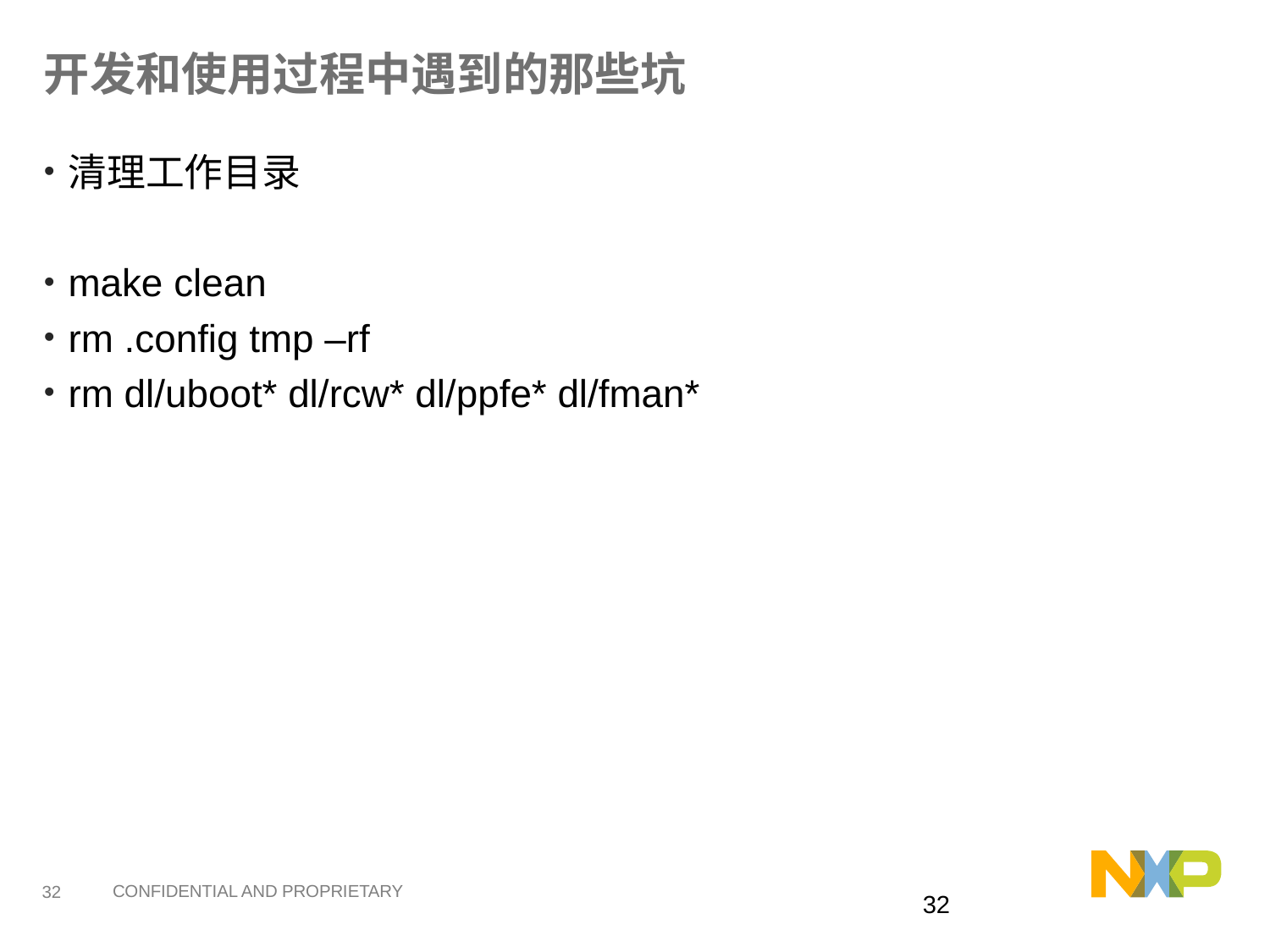

# 开发和使用过程中遇到的那些坑
清理工作目录

make clean
rm .config tmp –rf
rm dl/uboot* dl/rcw* dl/ppfe* dl/fman*
32